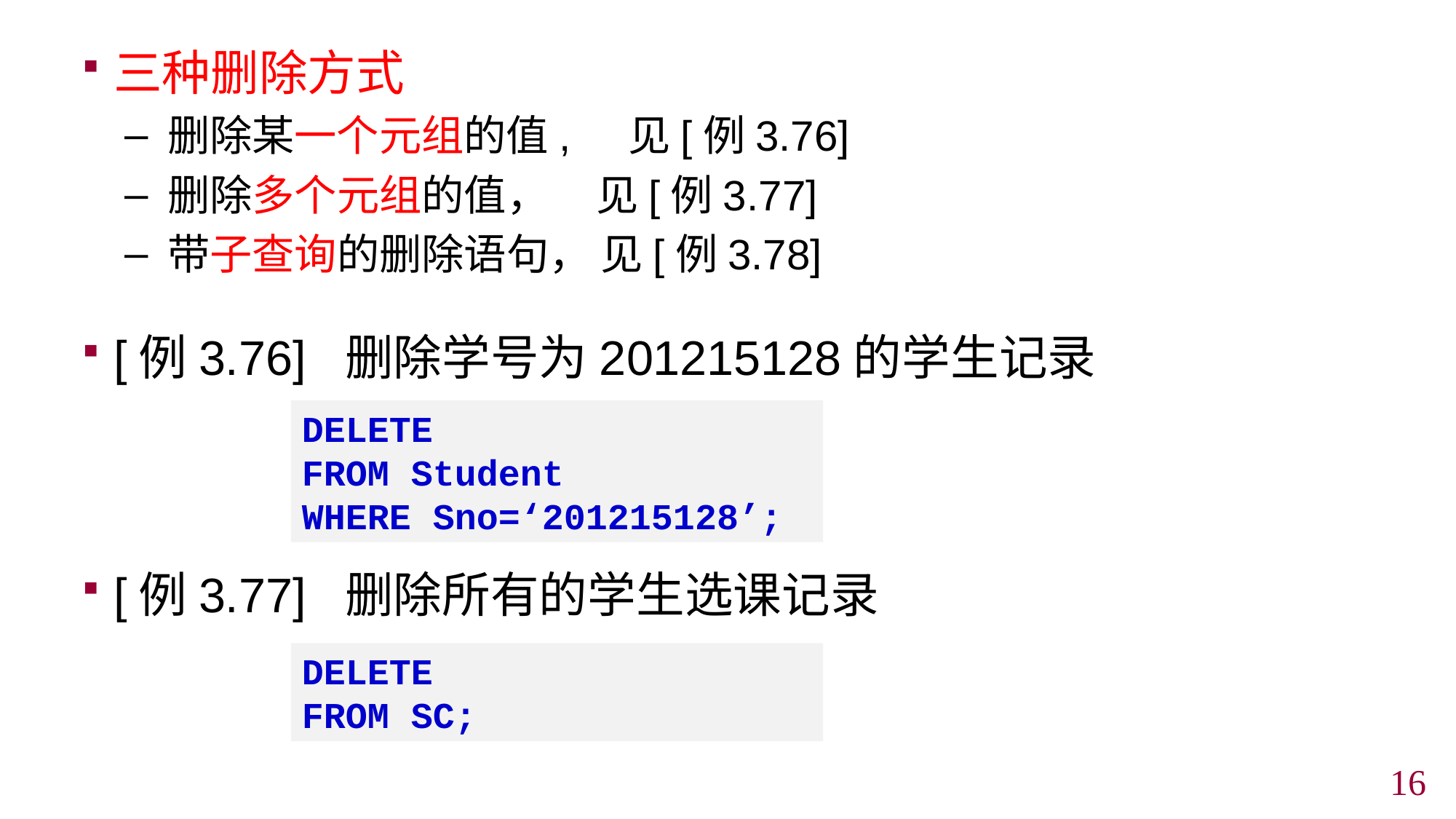

三种删除方式
删除某一个元组的值,    见[例3.76]
删除多个元组的值，     见[例3.77]
带子查询的删除语句， 见[例3.78]

[例3.76]  删除学号为201215128的学生记录

[例3.77]  删除所有的学生选课记录
DELETE
FROM Student
WHERE Sno=‘201215128’;
DELETE
FROM SC;
16